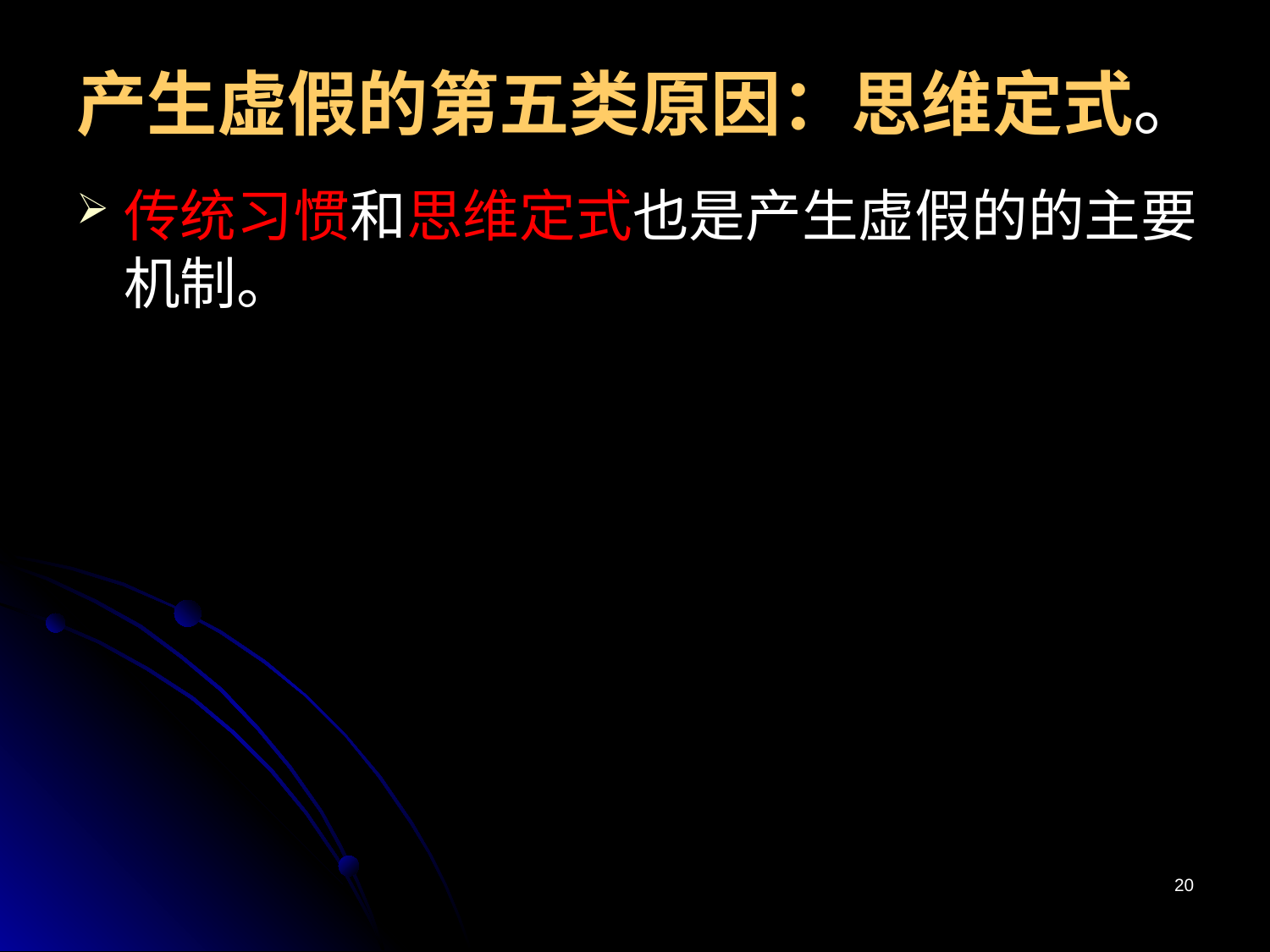

产生虚假的第五类原因：思维定式。

传统习惯和思维定式也是产生虚假的的主要机制。
20